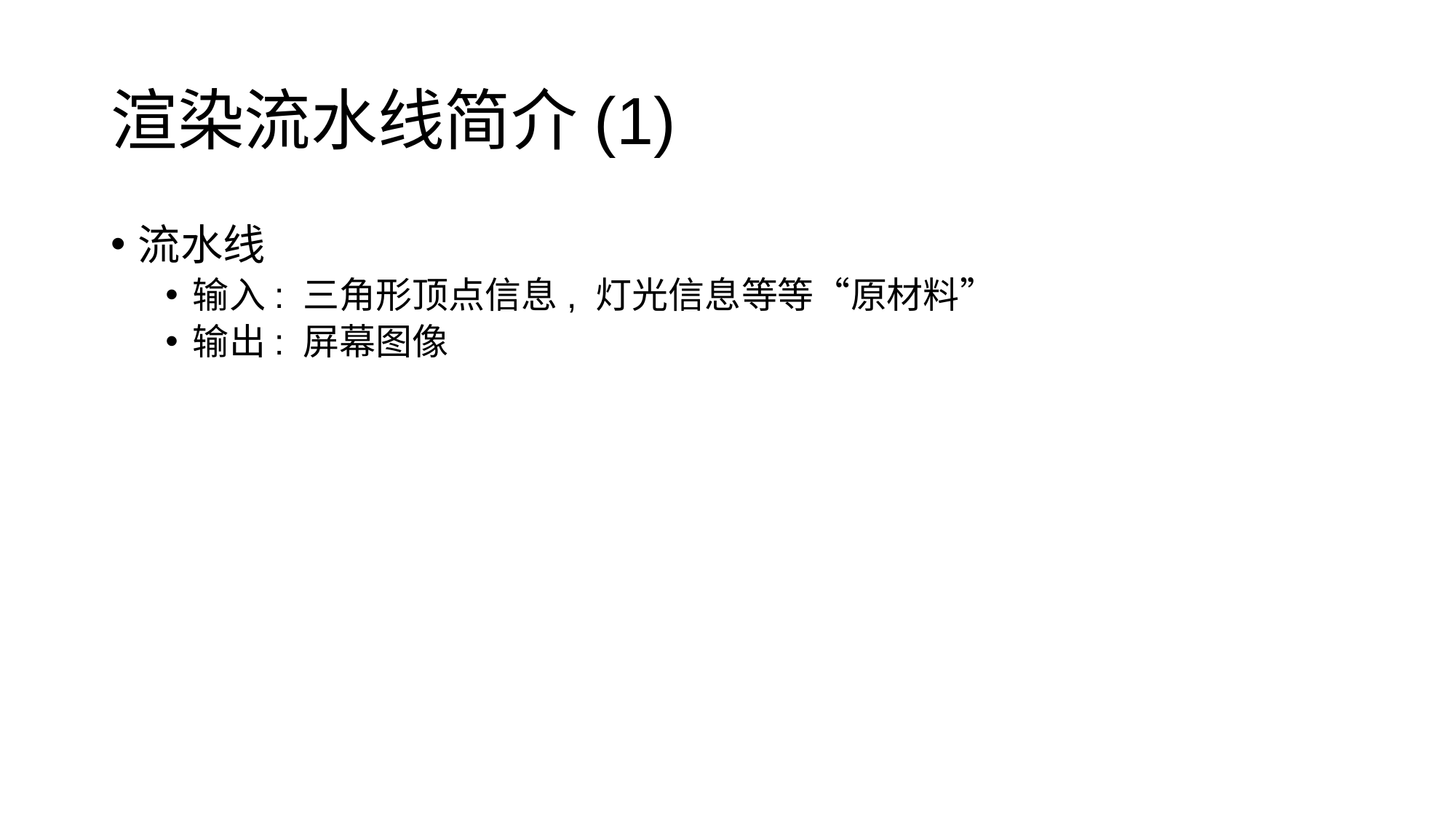

# 渲染流水线简介(1)
流水线
输入: 三角形顶点信息, 灯光信息等等“原材料”
输出: 屏幕图像